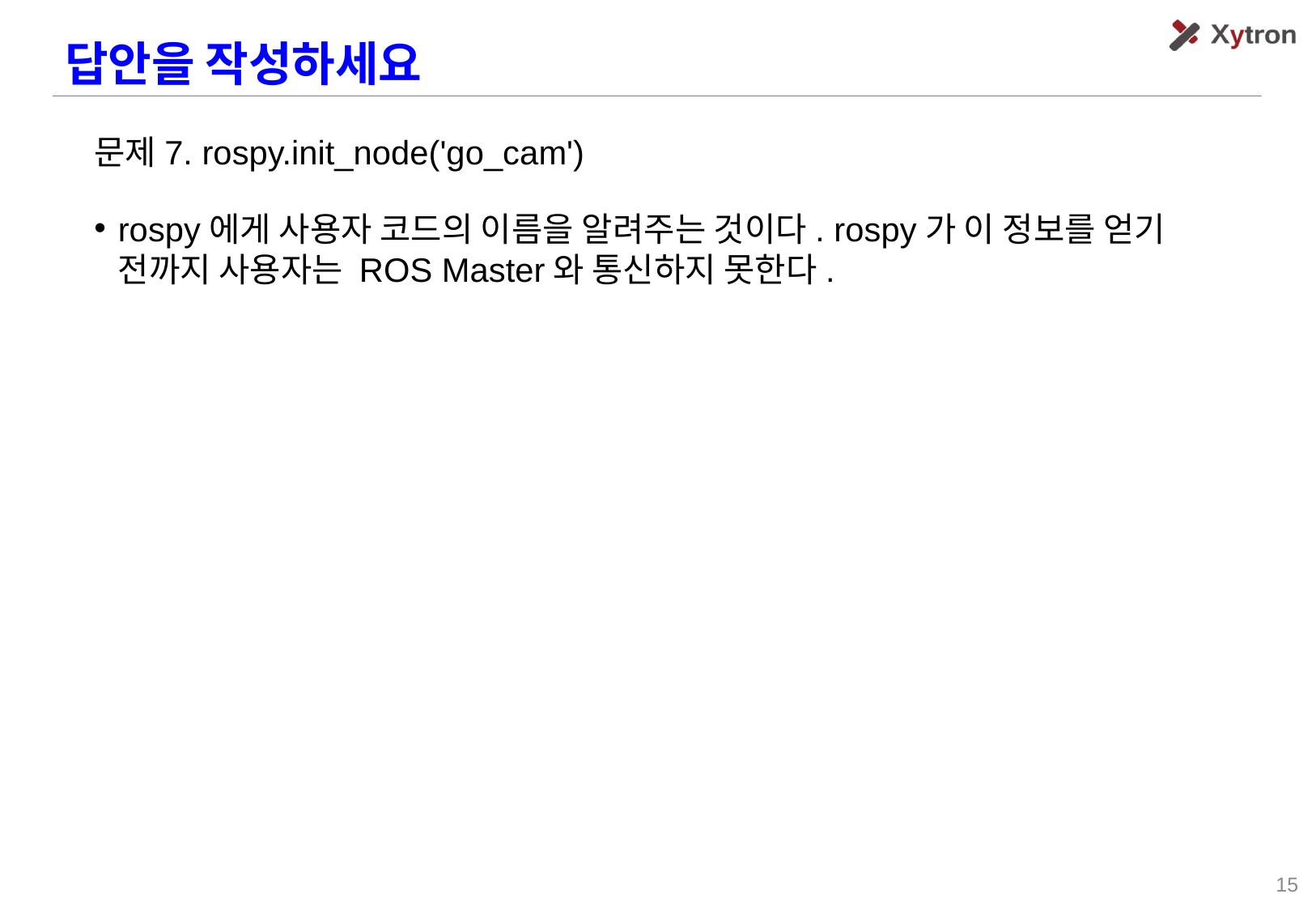

답안을 작성하세요
문제7. rospy.init_node('go_cam')

rospy에게 사용자 코드의 이름을 알려주는 것이다. rospy가 이 정보를 얻기 전까지 사용자는 ROS Master와 통신하지 못한다.
15